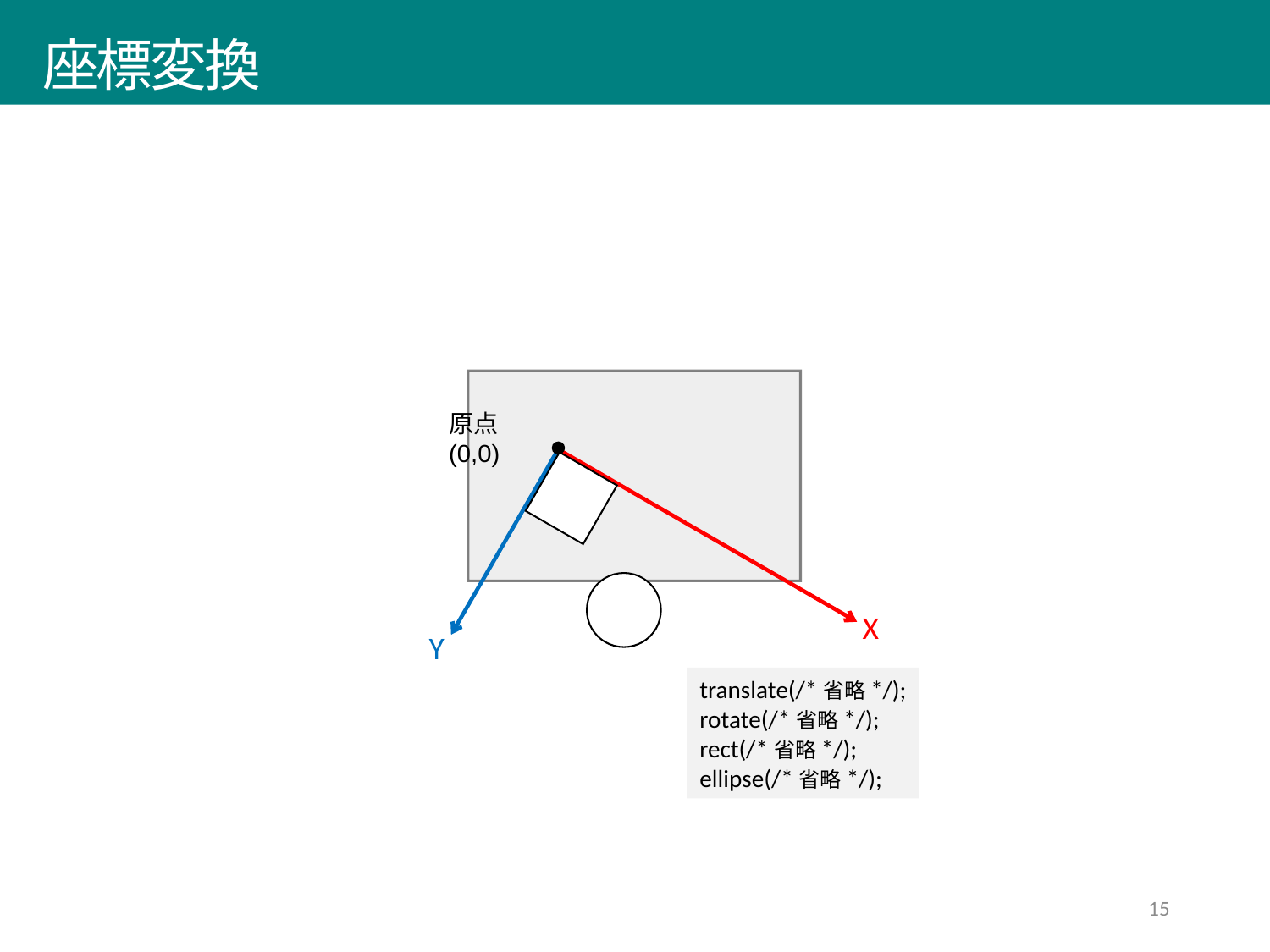

# 座標変換

原点(0,0)

X
Y
translate(/*省略*/);
rotate(/*省略*/);
rect(/*省略*/);
ellipse(/*省略*/);

15